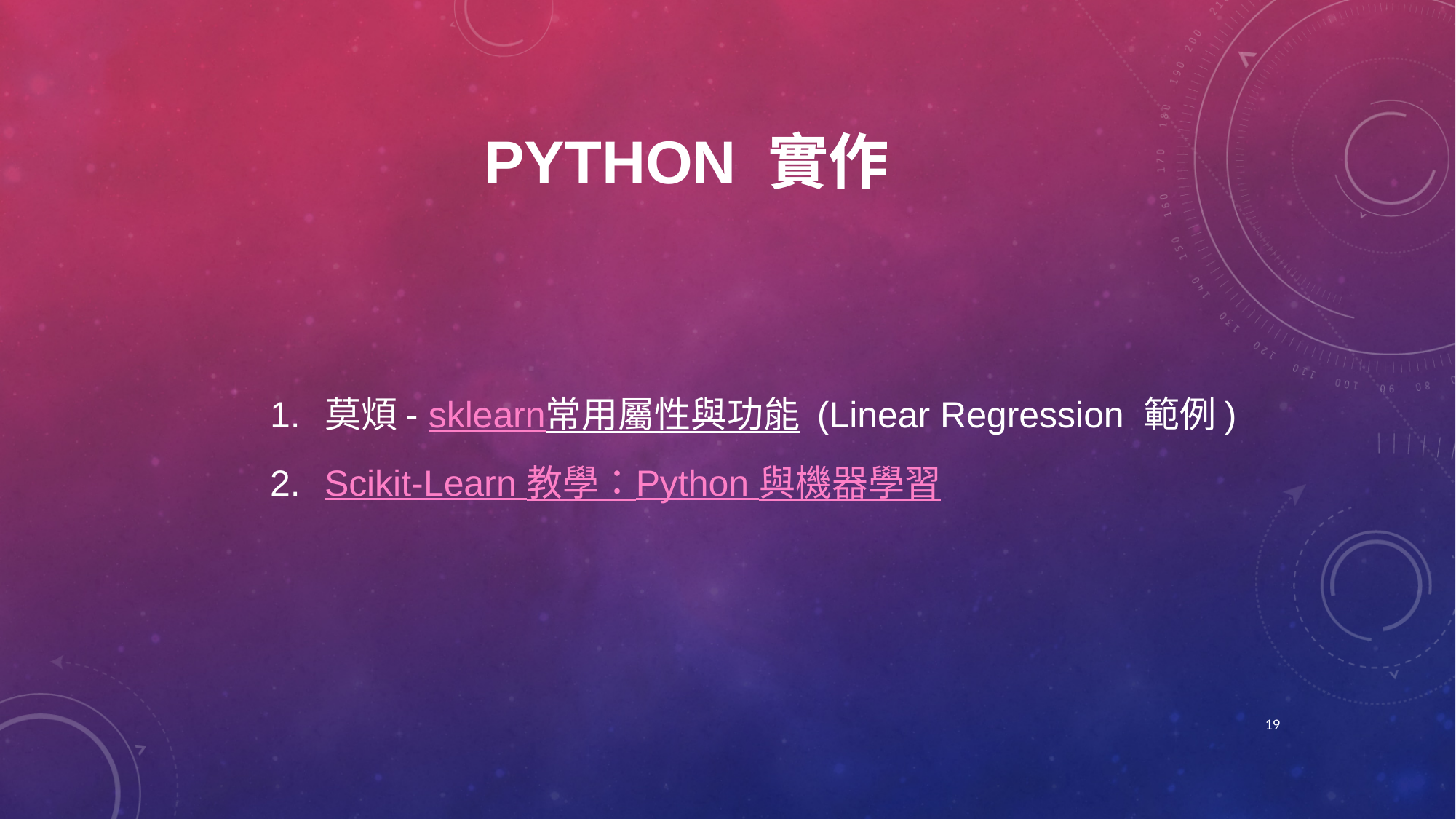

# Python 實作
莫煩- sklearn常用屬性與功能 (Linear Regression 範例)
Scikit-Learn 教學：Python 與機器學習
19